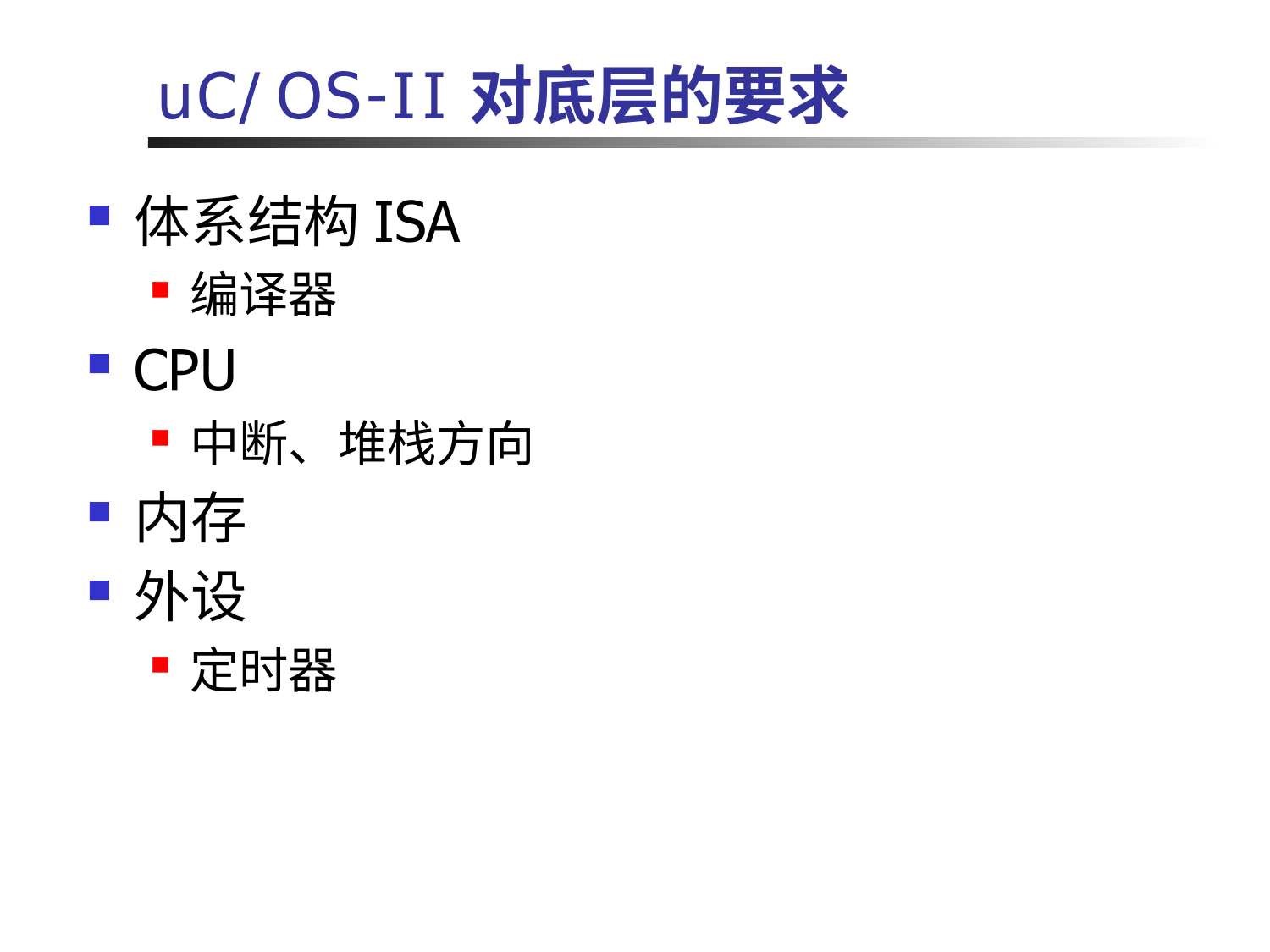

# uC/OS-II对底层的要求
体系结构ISA
编译器
CPU
中断、堆栈方向
内存
外设
定时器